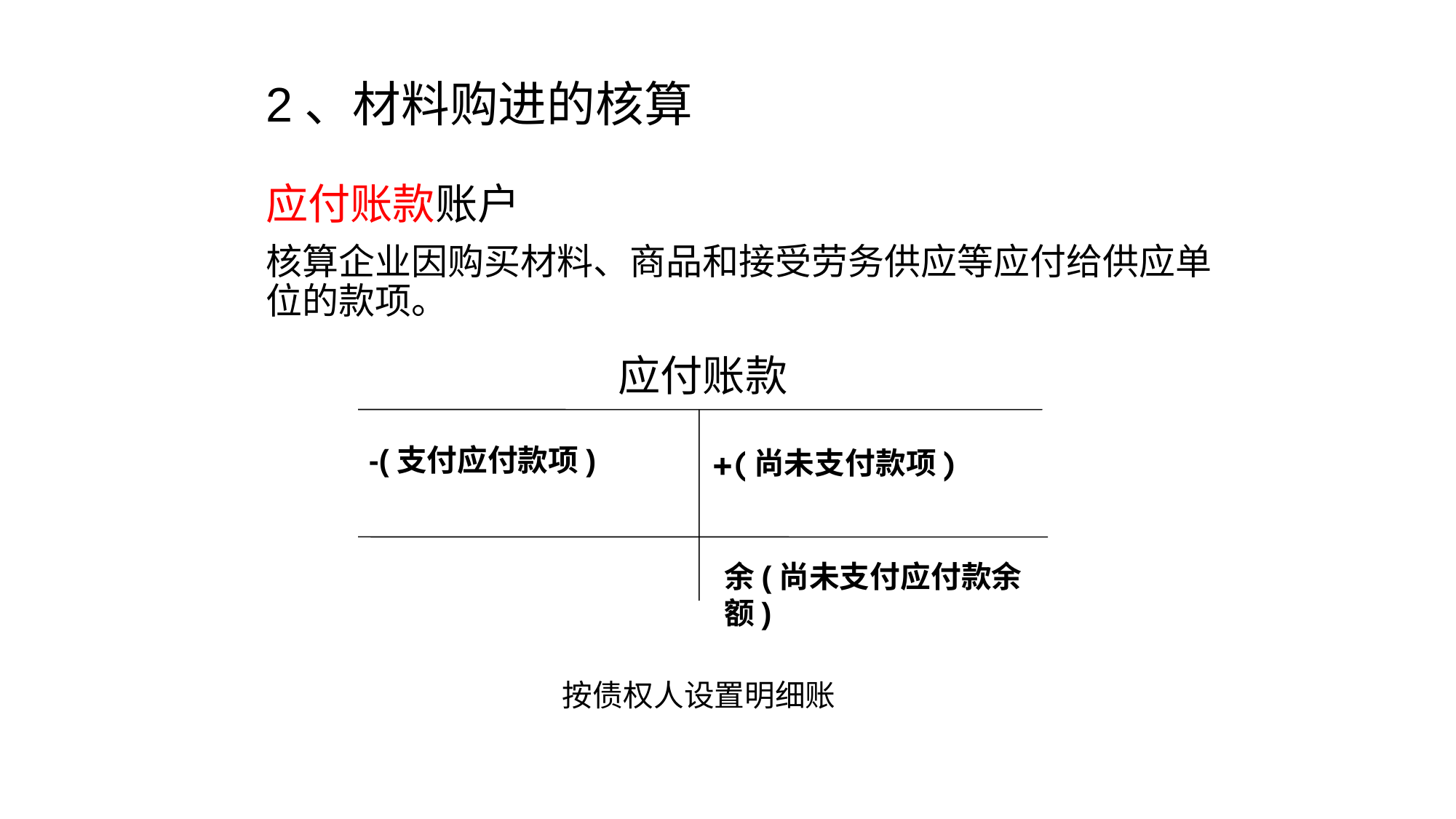

# 2、材料购进的核算
应付账款账户
核算企业因购买材料、商品和接受劳务供应等应付给供应单位的款项。
应付账款

-(支付应付款项)
+(尚未支付款项)

余(尚未支付应付款余额)
按债权人设置明细账